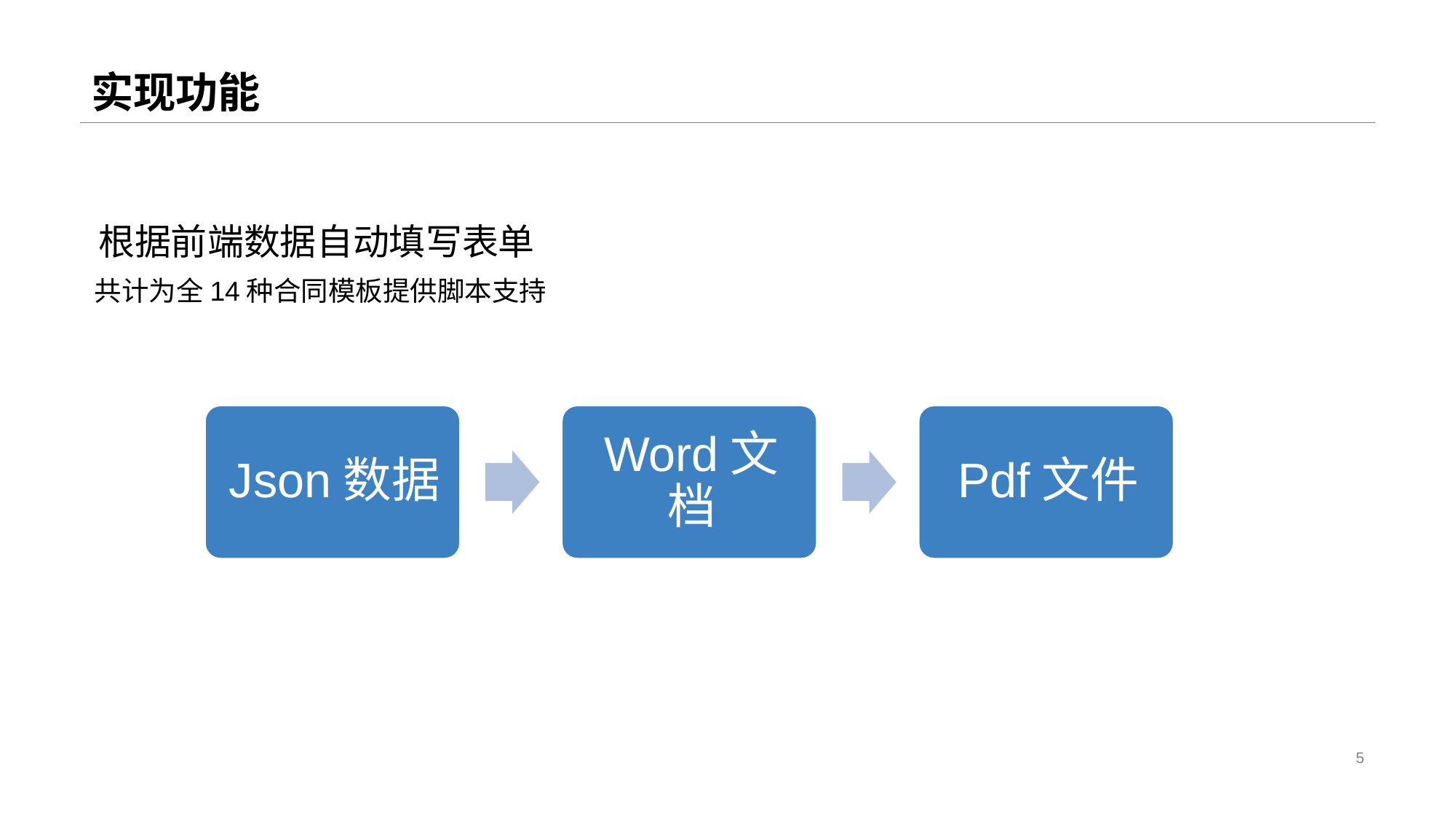

# 实现功能
Json数据

Word文档

Pdf文件

根据前端数据自动填写表单
共计为全14种合同模板提供脚本支持
5